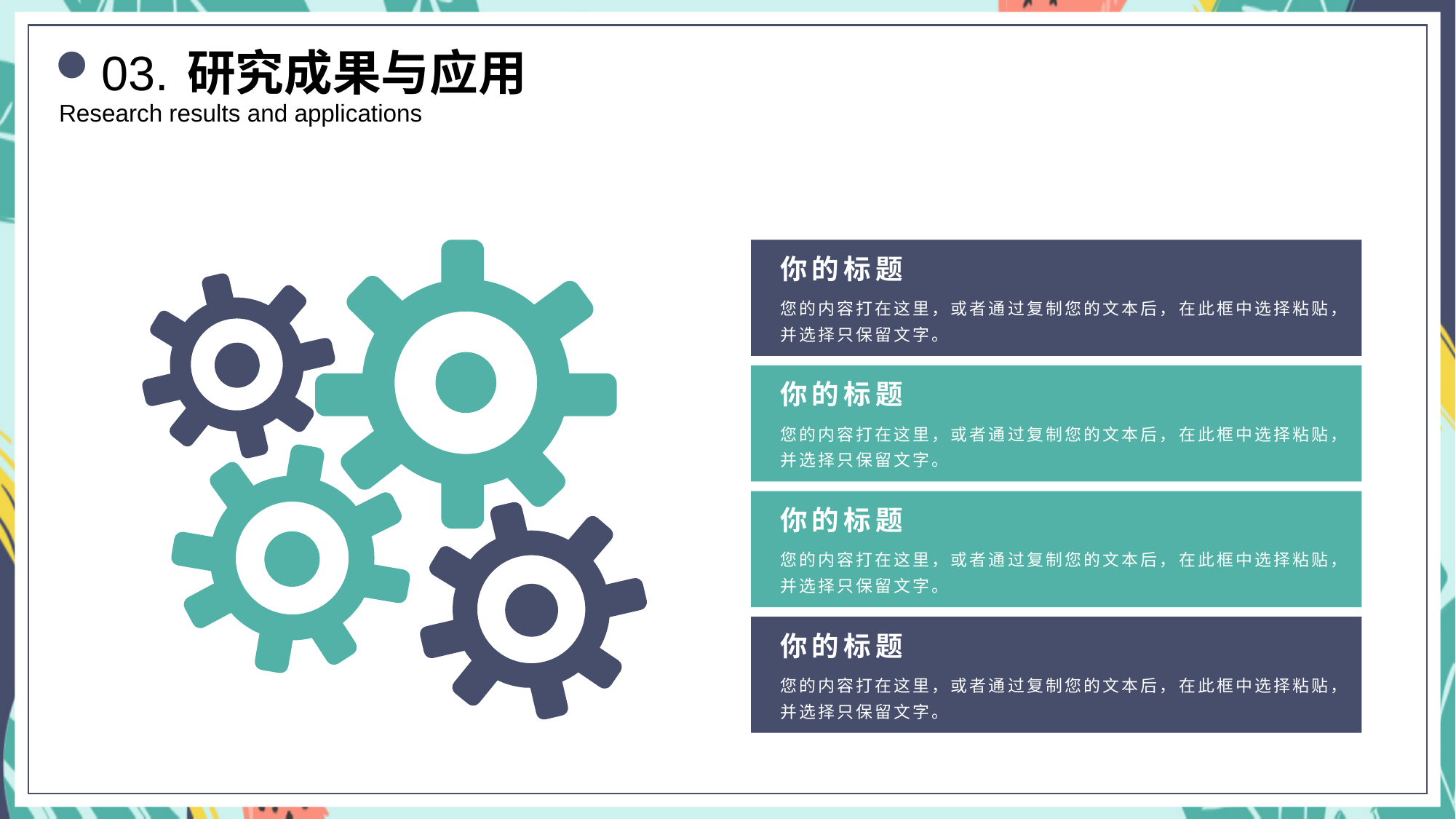

03.
研究成果与应用
Research results and applications

你的标题

您的内容打在这里，或者通过复制您的文本后，在此框中选择粘贴，并选择只保留文字。

你的标题
您的内容打在这里，或者通过复制您的文本后，在此框中选择粘贴，并选择只保留文字。

你的标题
您的内容打在这里，或者通过复制您的文本后，在此框中选择粘贴，并选择只保留文字。

你的标题
您的内容打在这里，或者通过复制您的文本后，在此框中选择粘贴，并选择只保留文字。